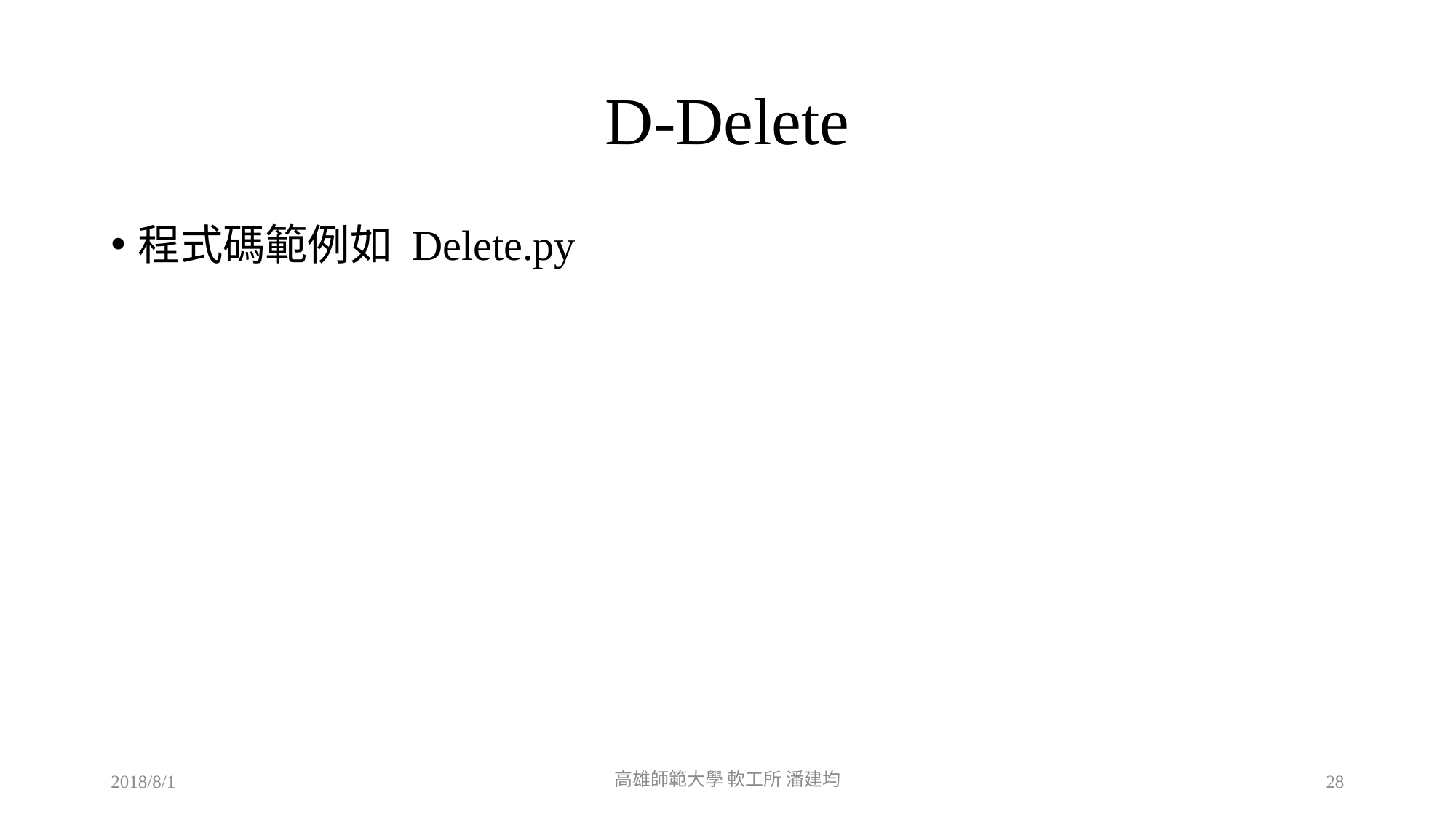

# D-Delete
程式碼範例如 Delete.py
2018/8/1
高雄師範大學 軟工所 潘建均
28